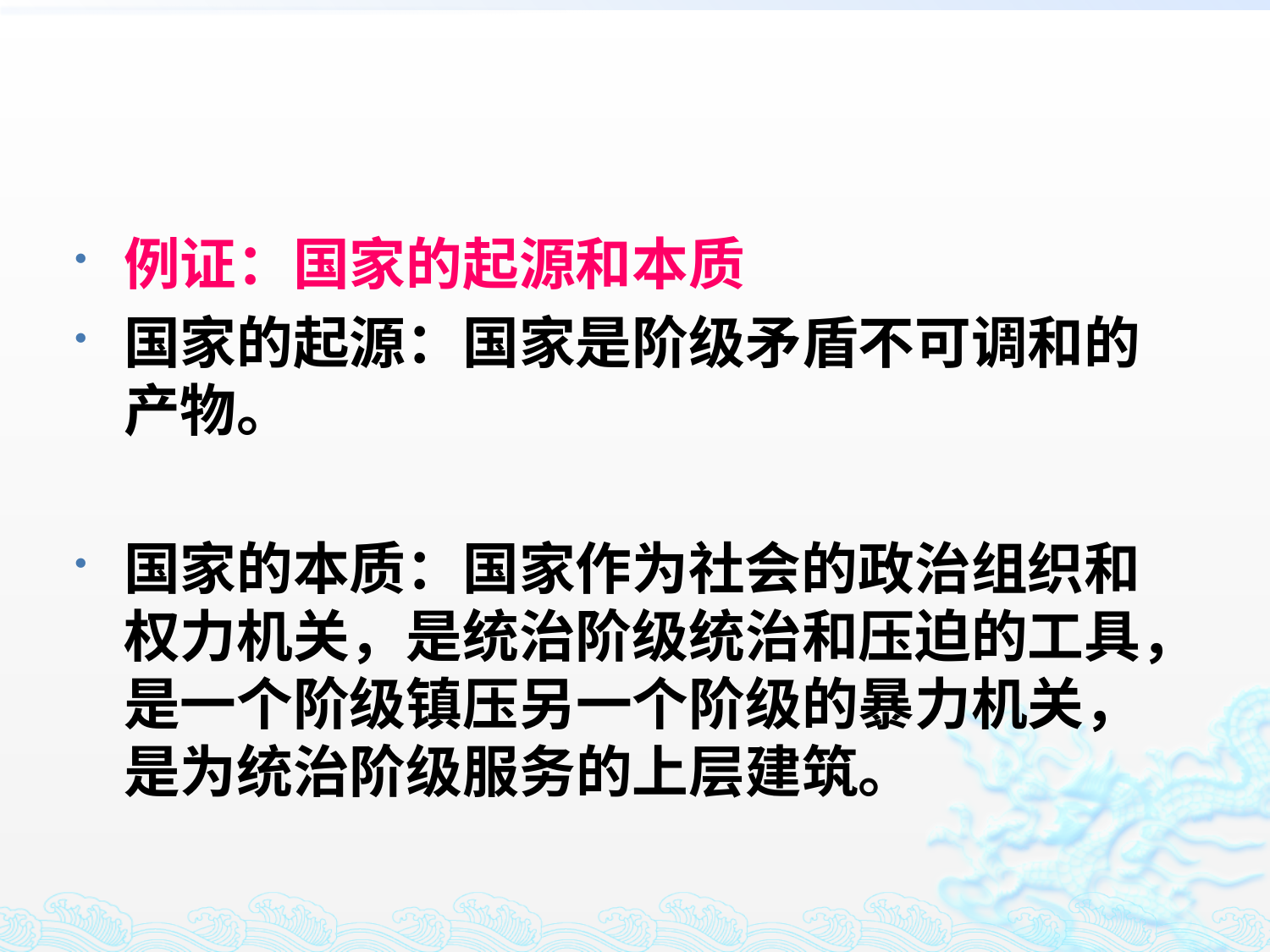

例证：国家的起源和本质
国家的起源：国家是阶级矛盾不可调和的产物。

国家的本质：国家作为社会的政治组织和权力机关，是统治阶级统治和压迫的工具，是一个阶级镇压另一个阶级的暴力机关，是为统治阶级服务的上层建筑。